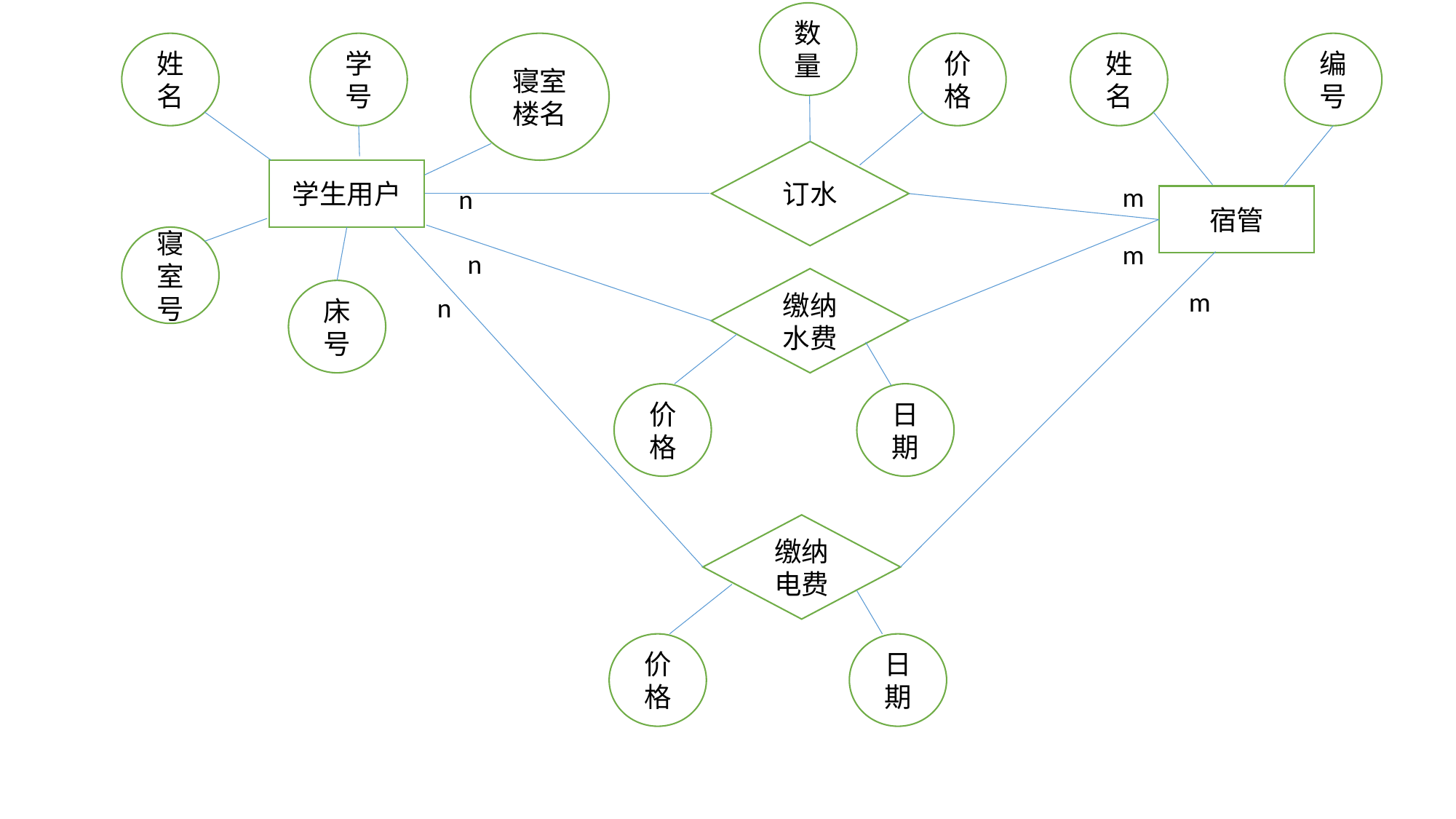

数量
姓名
学号
寝室楼名
价格
姓名
编号
订水
学生用户
m
n
宿管
寝室号
m
n
缴纳水费
m
床号
n
价格
日期
缴纳电费
价格
日期